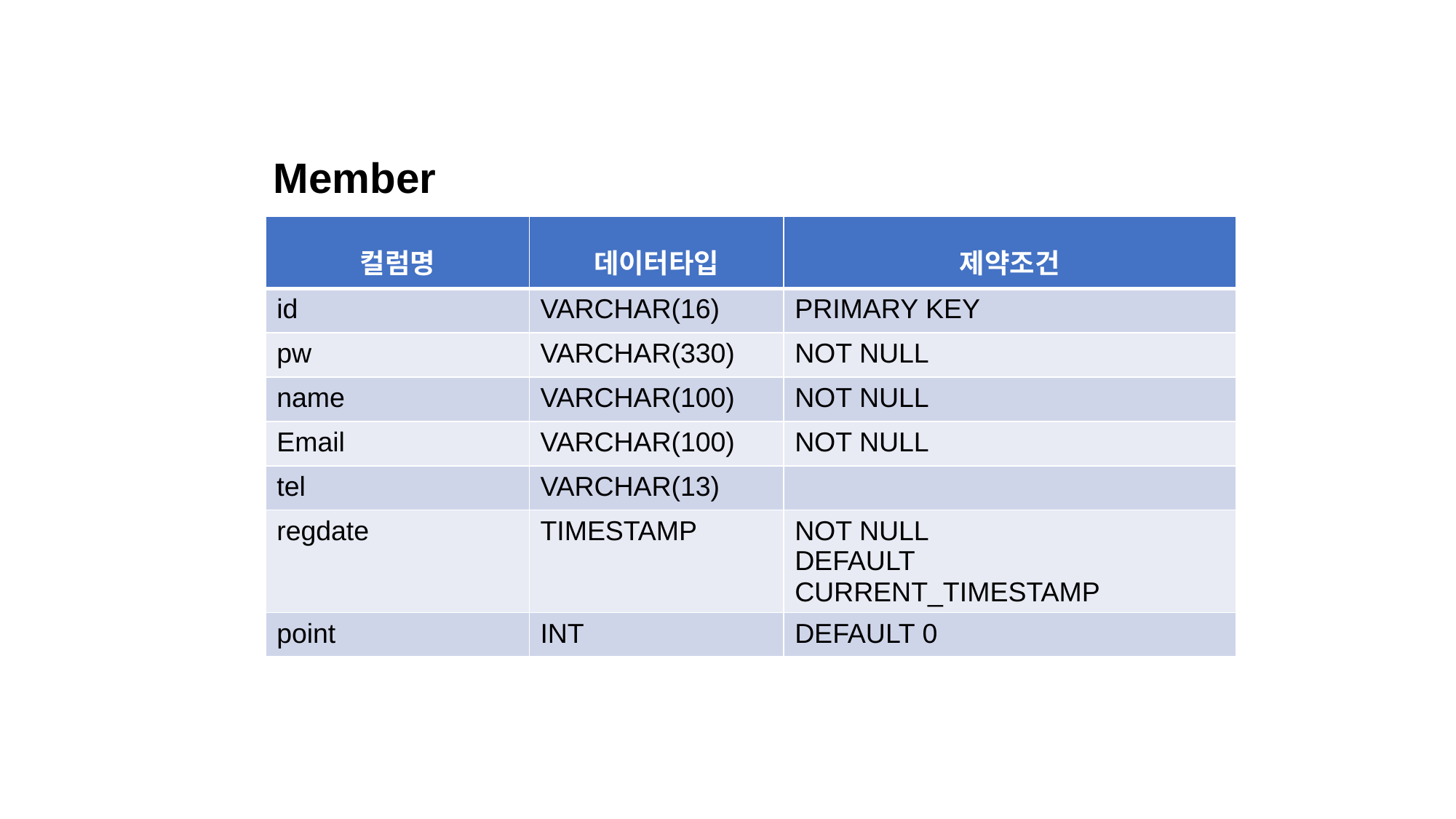

Member
| 컬럼명 | 데이터타입 | 제약조건 |
| --- | --- | --- |
| id | VARCHAR(16) | PRIMARY KEY |
| pw | VARCHAR(330) | NOT NULL |
| name | VARCHAR(100) | NOT NULL |
| Email | VARCHAR(100) | NOT NULL |
| tel | VARCHAR(13) |  |
| regdate | TIMESTAMP | NOT NULL DEFAULT CURRENT\_TIMESTAMP |
| point | INT | DEFAULT 0 |